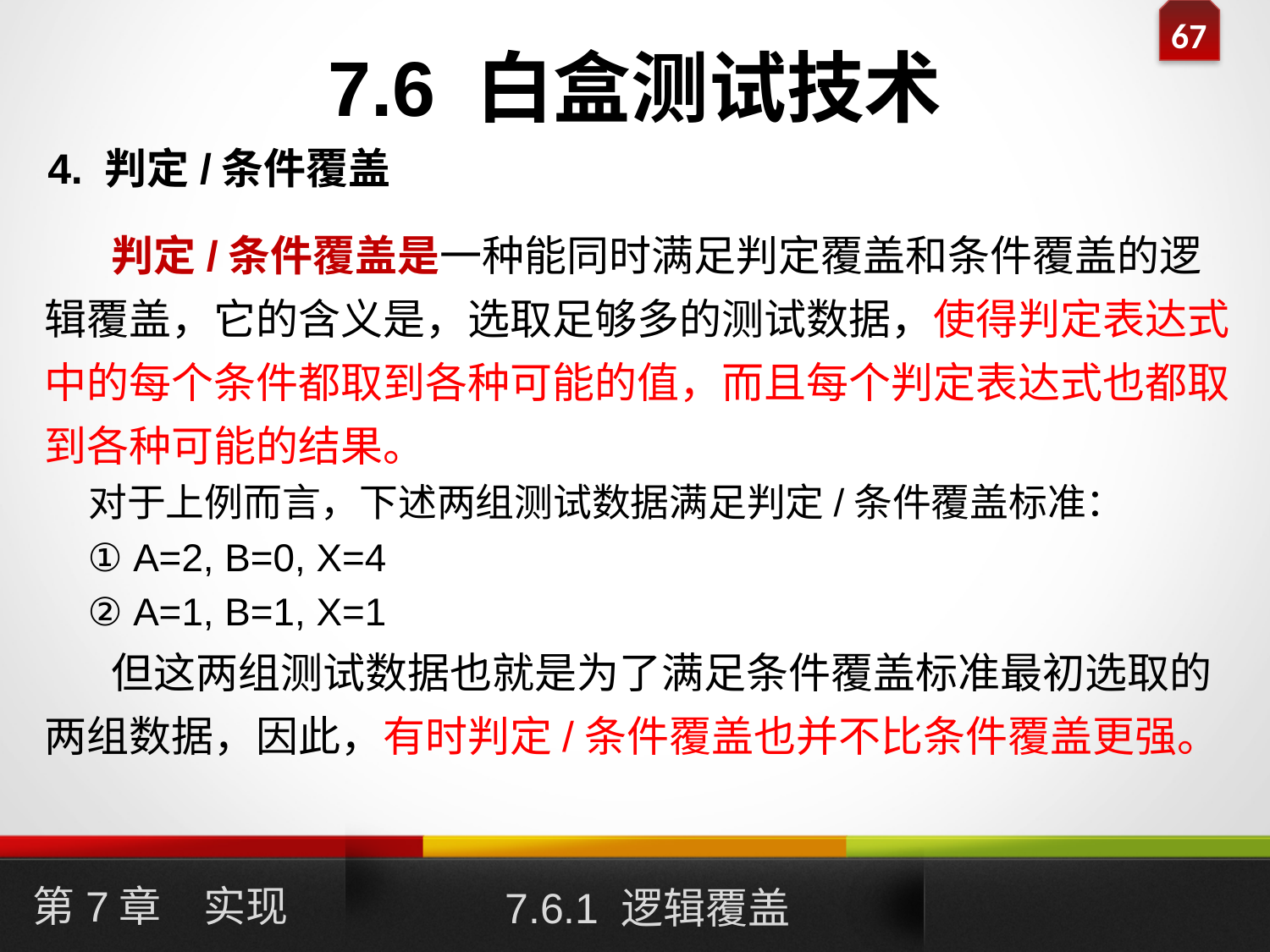

# 7.6 白盒测试技术
4. 判定/条件覆盖
      判定/条件覆盖是一种能同时满足判定覆盖和条件覆盖的逻辑覆盖，它的含义是，选取足够多的测试数据，使得判定表达式中的每个条件都取到各种可能的值，而且每个判定表达式也都取到各种可能的结果。
    对于上例而言，下述两组测试数据满足判定/条件覆盖标准：
    ① A=2, B=0, X=4
    ② A=1, B=1, X=1
      但这两组测试数据也就是为了满足条件覆盖标准最初选取的两组数据，因此，有时判定/条件覆盖也并不比条件覆盖更强。
第7章　实现
7.6.1 逻辑覆盖